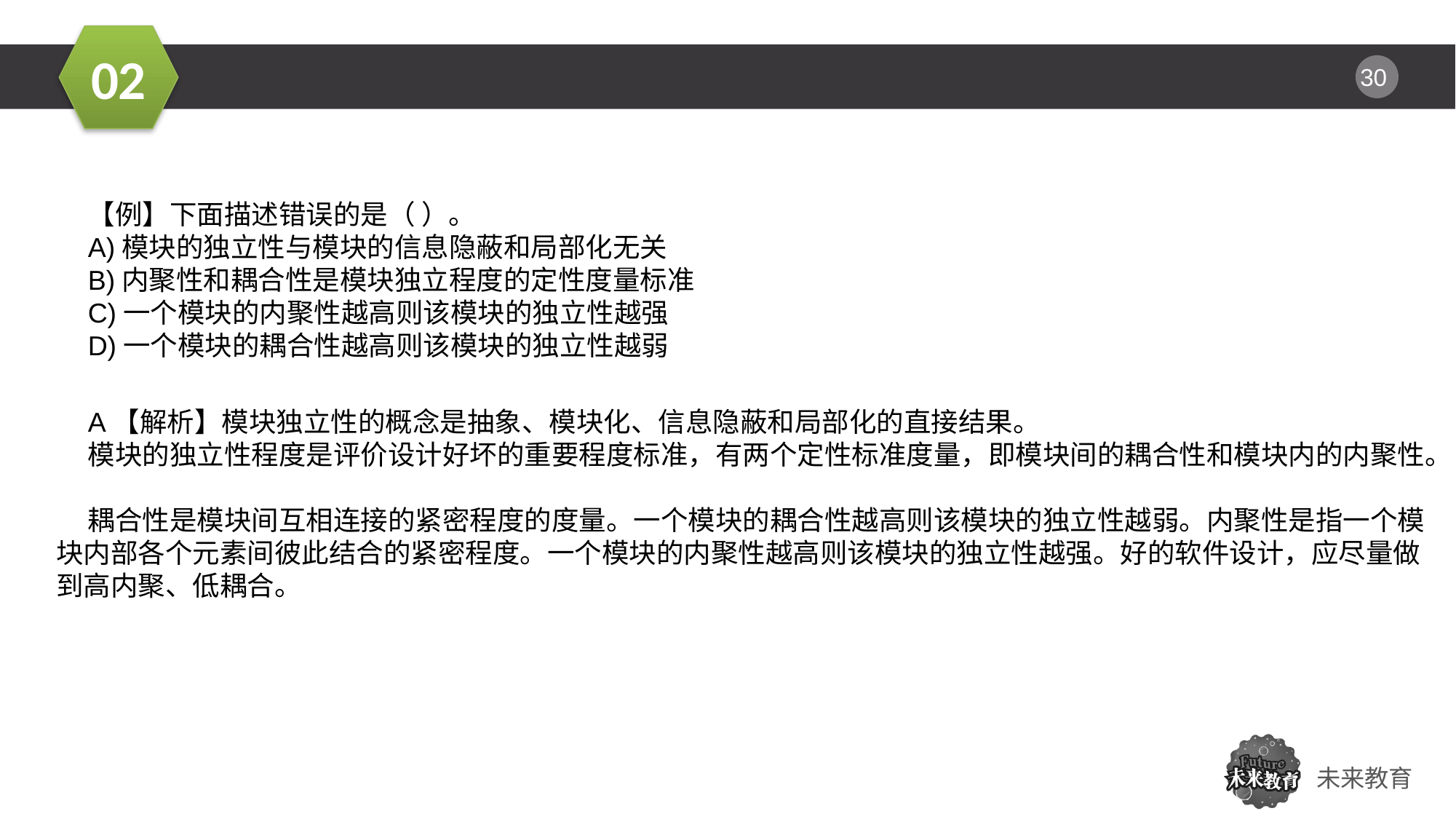

【例】下面描述错误的是（ ）。
A)模块的独立性与模块的信息隐蔽和局部化无关
B)内聚性和耦合性是模块独立程度的定性度量标准
C)一个模块的内聚性越高则该模块的独立性越强
D)一个模块的耦合性越高则该模块的独立性越弱

A【解析】模块独立性的概念是抽象、模块化、信息隐蔽和局部化的直接结果。
模块的独立性程度是评价设计好坏的重要程度标准，有两个定性标准度量，即模块间的耦合性和模块内的内聚性。
耦合性是模块间互相连接的紧密程度的度量。一个模块的耦合性越高则该模块的独立性越弱。内聚性是指一个模块内部各个元素间彼此结合的紧密程度。一个模块的内聚性越高则该模块的独立性越强。好的软件设计，应尽量做到高内聚、低耦合。